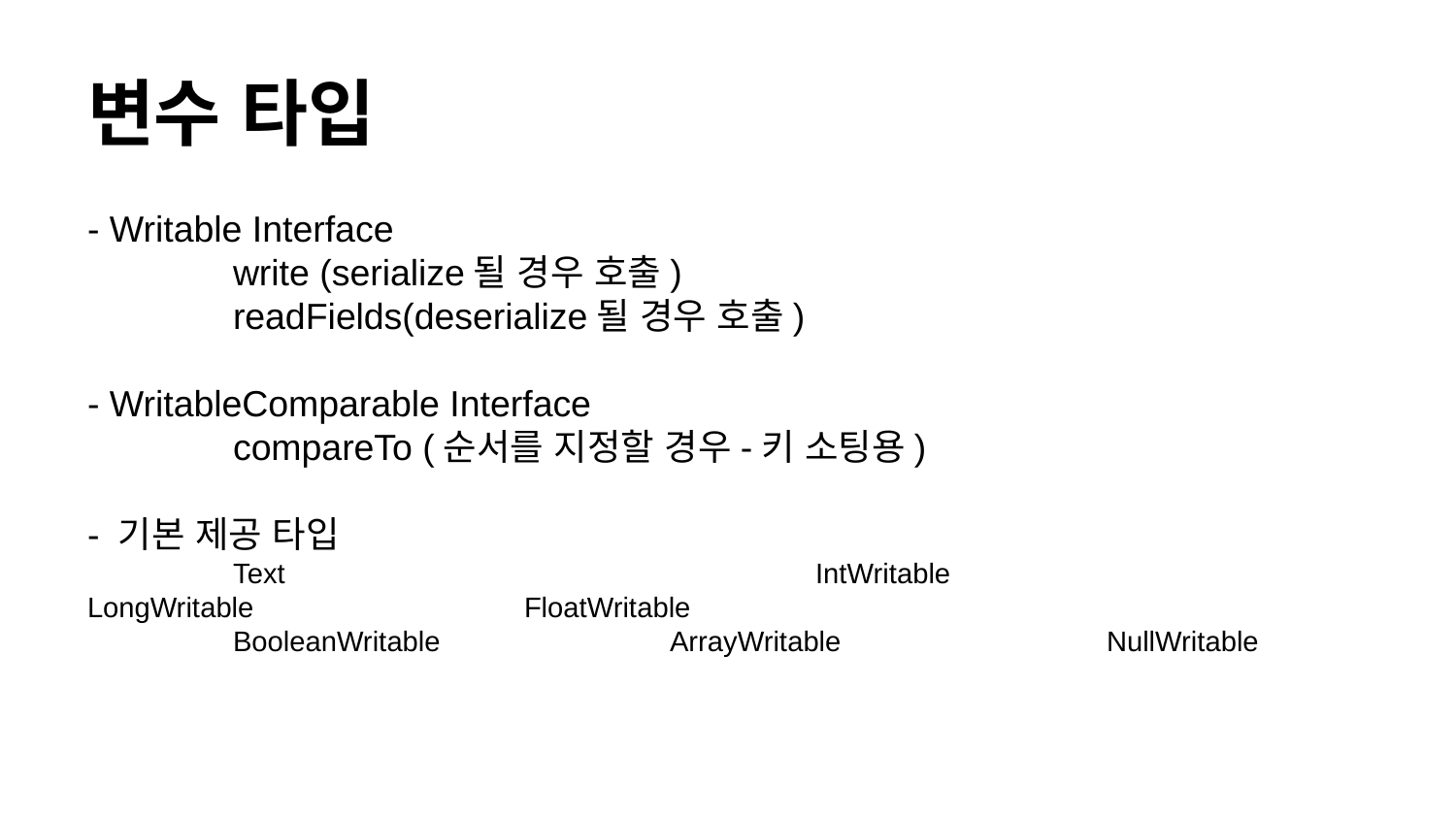

# 변수 타입
- Writable Interface
	write (serialize될 경우 호출)
	readFields(deserialize될 경우 호출)

- WritableComparable Interface
	compareTo (순서를 지정할 경우-키 소팅용)

- 기본 제공 타입
	Text				IntWritable			LongWritable		FloatWritable
	BooleanWritable		ArrayWritable		NullWritable